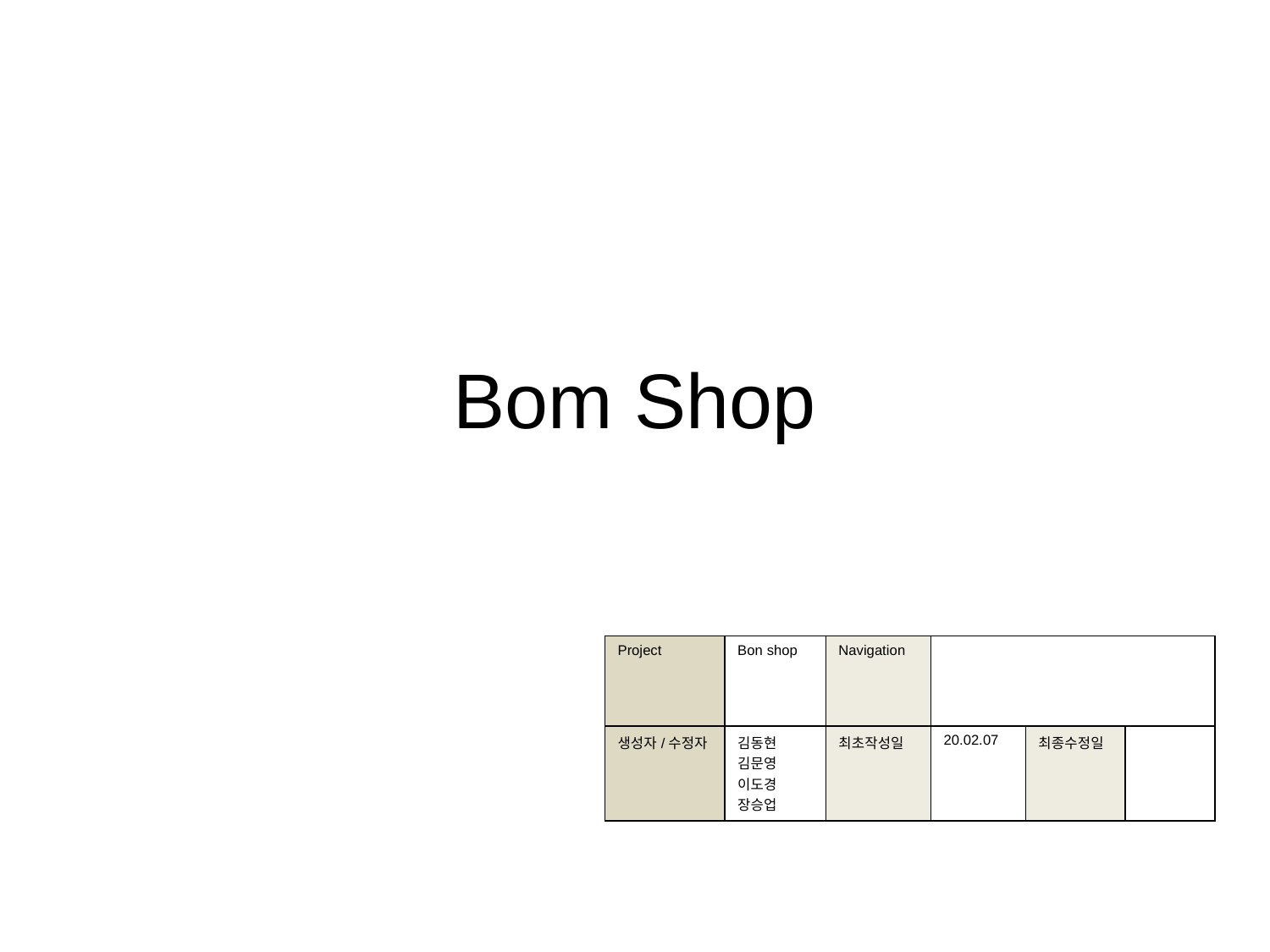

# Bom Shop
| Project | Bon shop | Navigation |  |  |  |
| --- | --- | --- | --- | --- | --- |
| 생성자/수정자 | 김동현 김문영 이도경 장승업 | 최초작성일 | 20.02.07 | 최종수정일 |  |